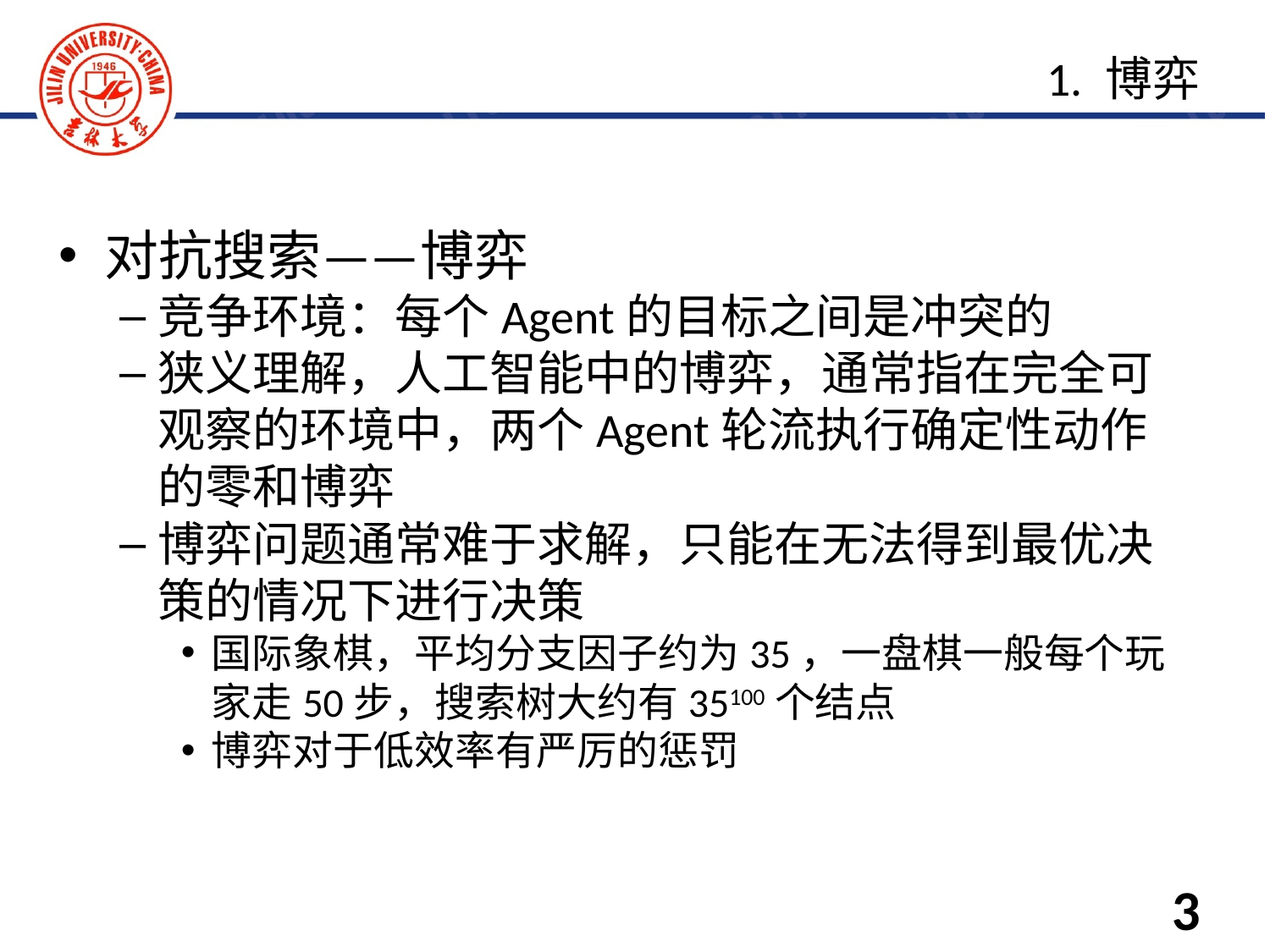

1. 博弈
对抗搜索——博弈
竞争环境：每个Agent的目标之间是冲突的
狭义理解，人工智能中的博弈，通常指在完全可观察的环境中，两个Agent轮流执行确定性动作的零和博弈
博弈问题通常难于求解，只能在无法得到最优决策的情况下进行决策
国际象棋，平均分支因子约为35，一盘棋一般每个玩家走50步，搜索树大约有35100个结点
博弈对于低效率有严厉的惩罚
3